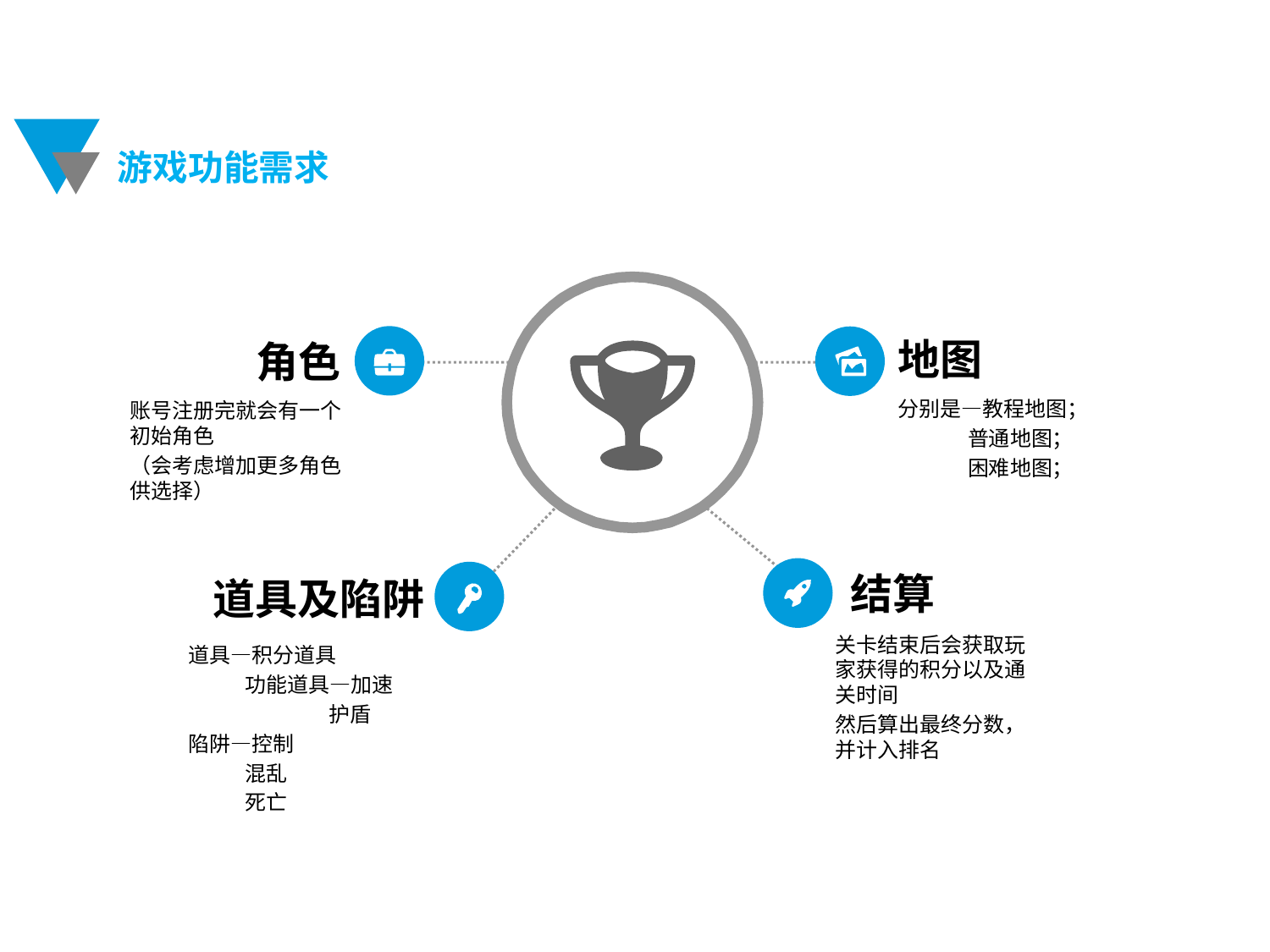

游戏功能需求

地图
角色

分别是—教程地图；
              普通地图；
              困难地图；

账号注册完就会有一个初始角色
（会考虑增加更多角色供选择）

结算
道具及陷阱

关卡结束后会获取玩家获得的积分以及通关时间
然后算出最终分数，并计入排名

道具—积分道具
           功能道具—加速
                             护盾
陷阱—控制
           混乱
           死亡